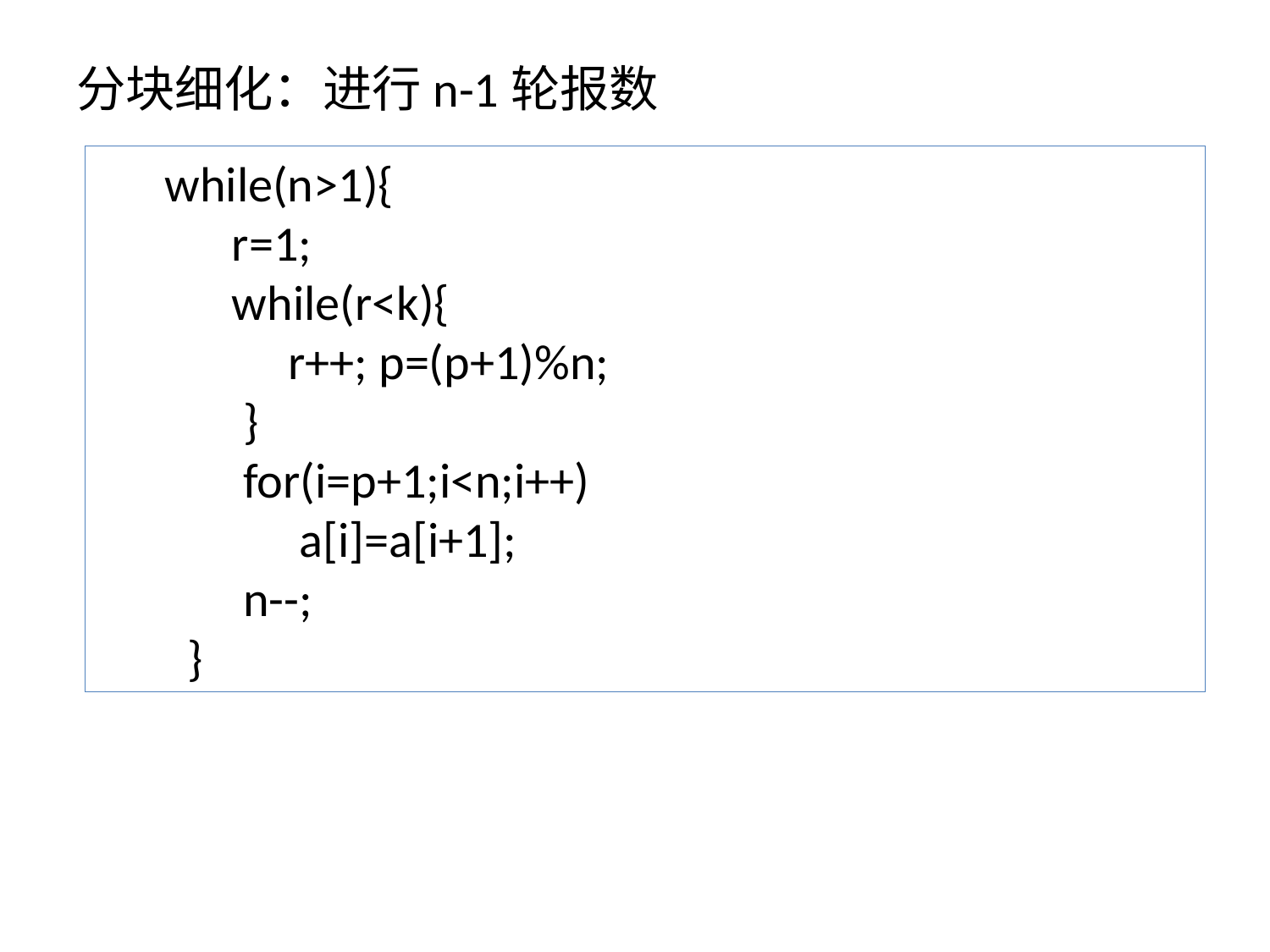

# 分块细化：进行n-1轮报数
      while(n>1){
            r=1;
            while(r<k){
                 r++; p=(p+1)%n;
             }
             for(i=p+1;i<n;i++)
                  a[i]=a[i+1];
             n--;
        }